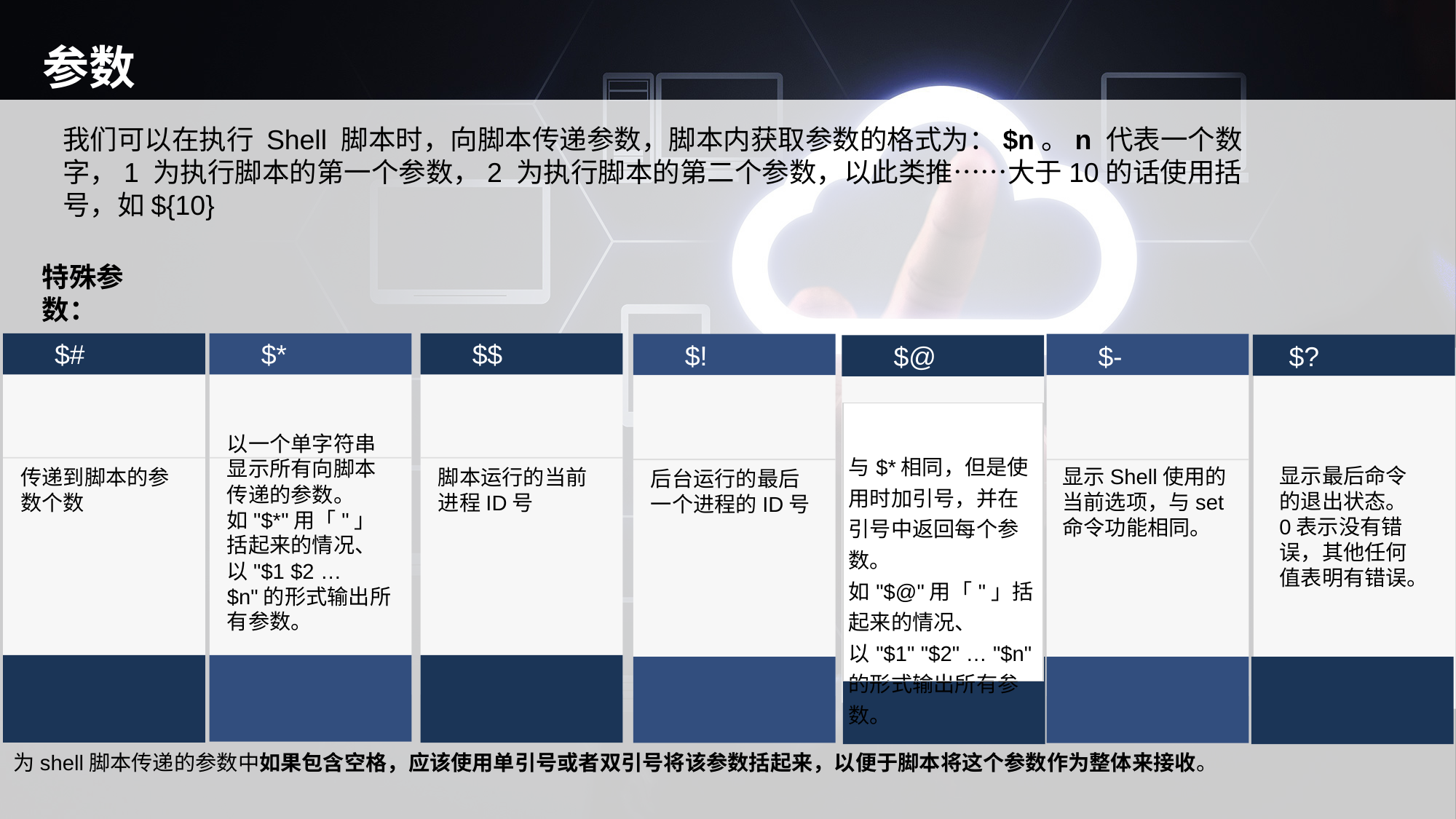

# 参数
我们可以在执行 Shell 脚本时，向脚本传递参数，脚本内获取参数的格式为：$n。n 代表一个数字，1 为执行脚本的第一个参数，2 为执行脚本的第二个参数，以此类推……大于10的话使用括号，如${10}

特殊参数：

$?

$$
$*
$#
$!
$-
$@

| 与$\*相同，但是使用时加引号，并在引号中返回每个参数。 如"$@"用「"」括起来的情况、以"$1" "$2" … "$n" 的形式输出所有参数。 |
| --- |

显示最后命令的退出状态。0表示没有错误，其他任何值表明有错误。

脚本运行的当前进程ID号
以一个单字符串显示所有向脚本传递的参数。
如"$*"用「"」括起来的情况、以"$1 $2 … $n"的形式输出所有参数。
传递到脚本的参数个数
后台运行的最后一个进程的ID号

显示Shell使用的当前选项，与set命令功能相同。

为shell脚本传递的参数中如果包含空格，应该使用单引号或者双引号将该参数括起来，以便于脚本将这个参数作为整体来接收。